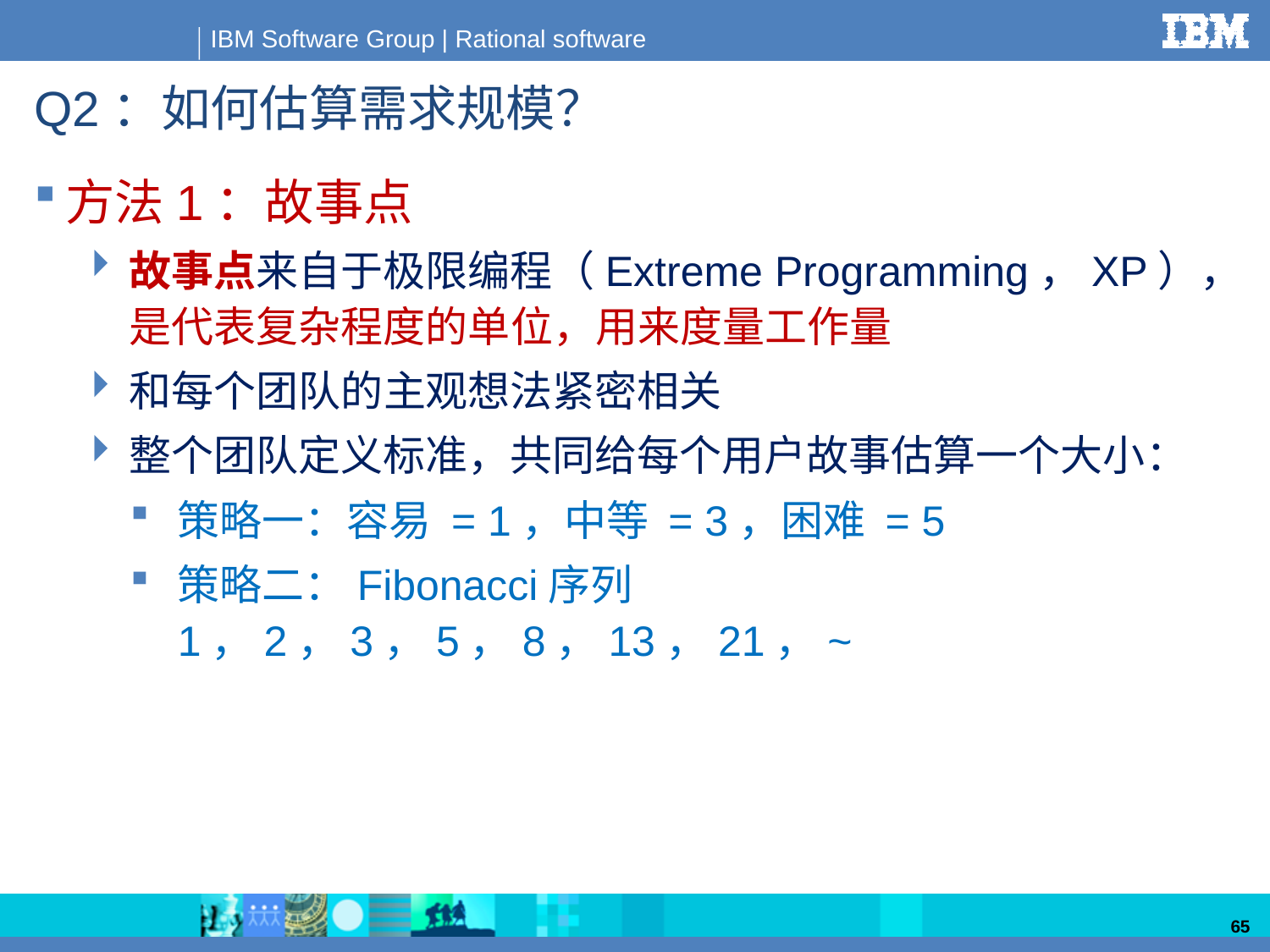

# Q2：如何估算需求规模？
方法1：故事点
故事点来自于极限编程（Extreme Programming，XP），是代表复杂程度的单位，用来度量工作量
和每个团队的主观想法紧密相关
整个团队定义标准，共同给每个用户故事估算一个大小：
策略一：容易 = 1，中等 = 3，困难 = 5
策略二：Fibonacci序列 1，2，3，5，8，13，21，~
65